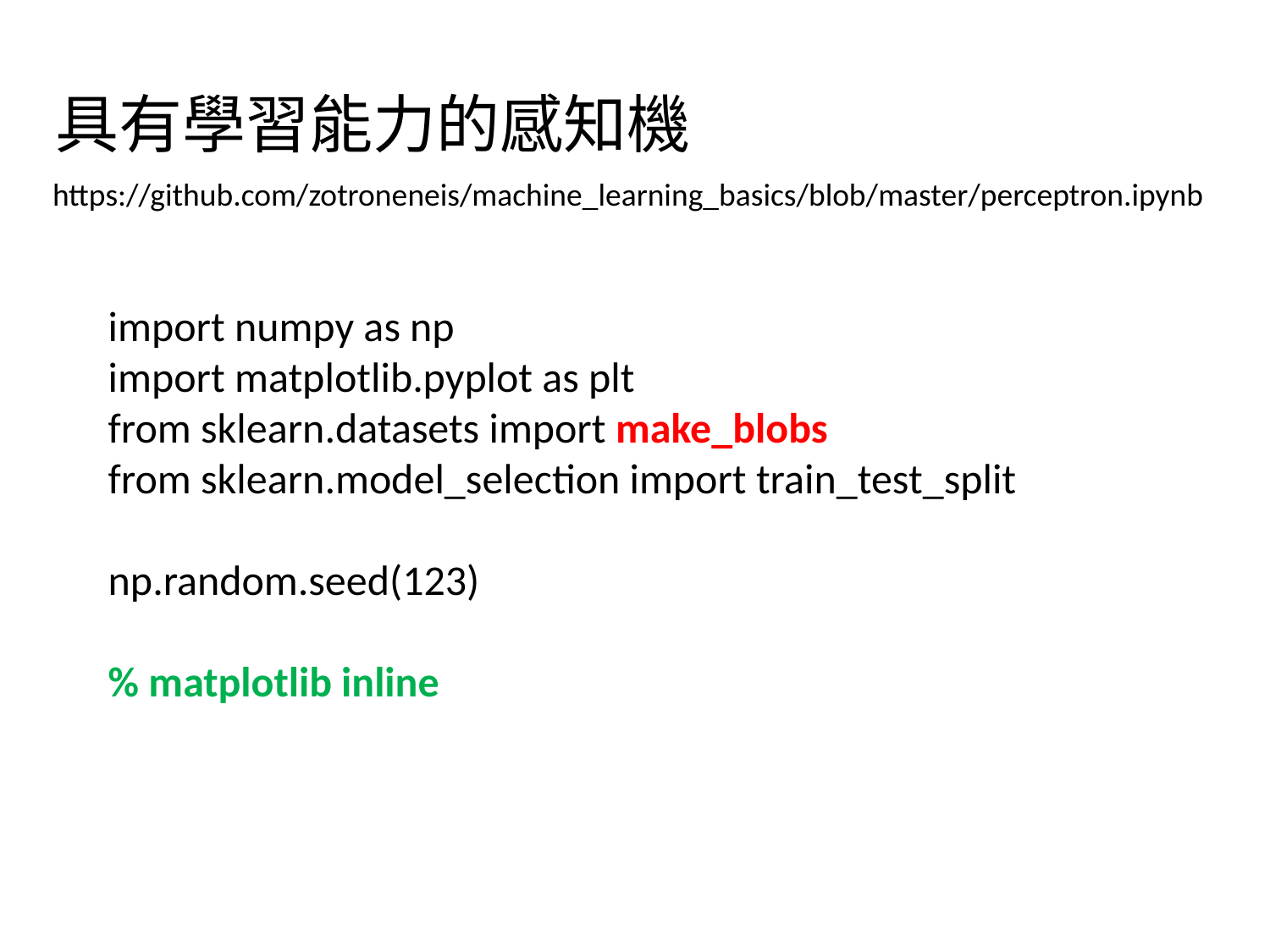

具有學習能力的感知機
https://github.com/zotroneneis/machine_learning_basics/blob/master/perceptron.ipynb
import numpy as np
import matplotlib.pyplot as plt
from sklearn.datasets import make_blobs
from sklearn.model_selection import train_test_split

np.random.seed(123)

% matplotlib inline